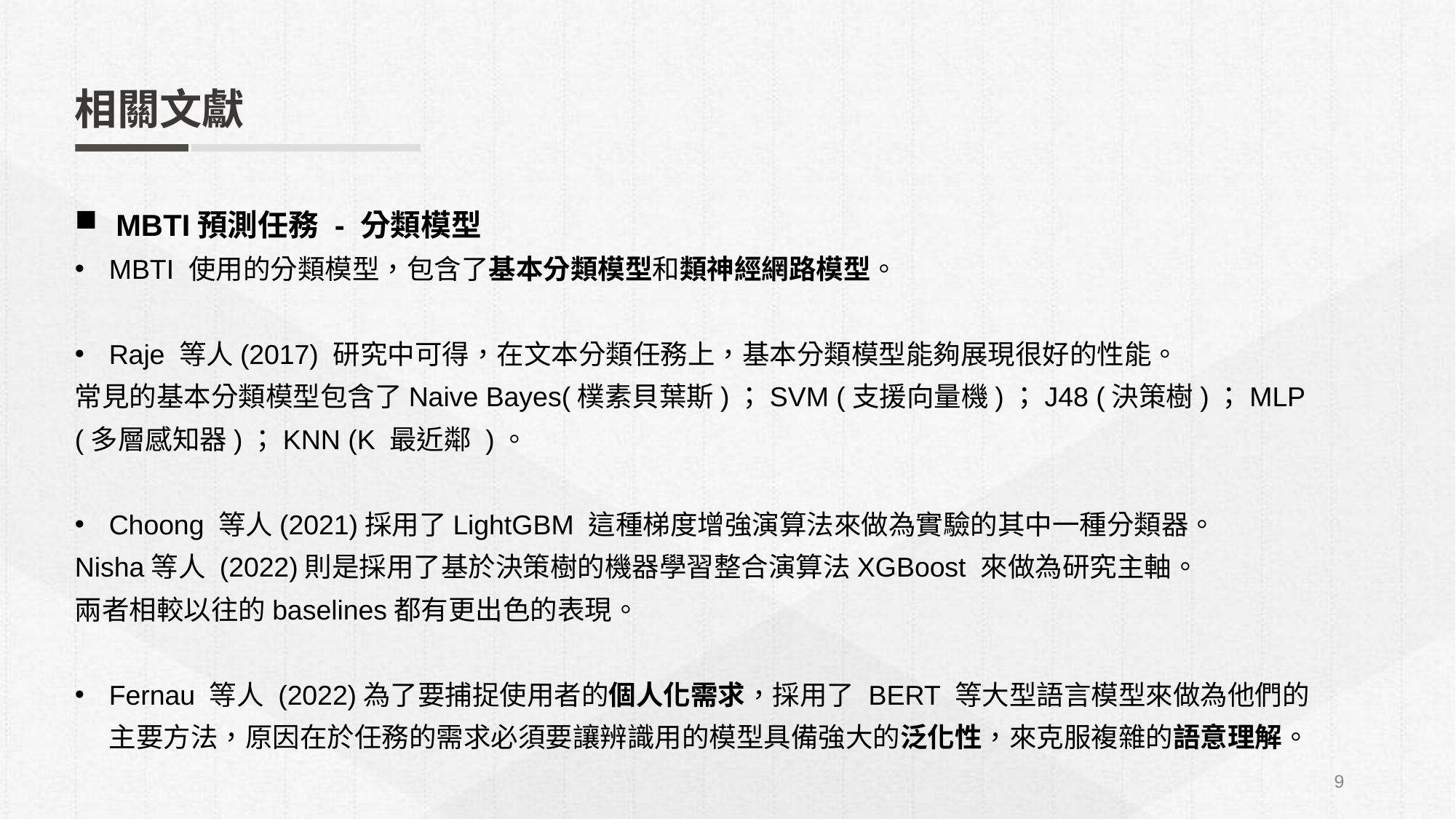

相關文獻

MBTI預測任務 - 分類模型
MBTI 使用的分類模型，包含了基本分類模型和類神經網路模型。

Raje 等人(2017) 研究中可得，在文本分類任務上，基本分類模型能夠展現很好的性能。
常見的基本分類模型包含了Naive Bayes(樸素貝葉斯)；SVM (支援向量機)；J48 (決策樹)；MLP (多層感知器)；KNN (K 最近鄰 )。

Choong 等人(2021)採用了LightGBM 這種梯度增強演算法來做為實驗的其中一種分類器。
Nisha等人 (2022)則是採用了基於決策樹的機器學習整合演算法XGBoost 來做為研究主軸。
兩者相較以往的baselines都有更出色的表現。

Fernau 等人 (2022)為了要捕捉使用者的個人化需求，採用了 BERT 等大型語言模型來做為他們的主要方法，原因在於任務的需求必須要讓辨識用的模型具備強大的泛化性，來克服複雜的語意理解。

9